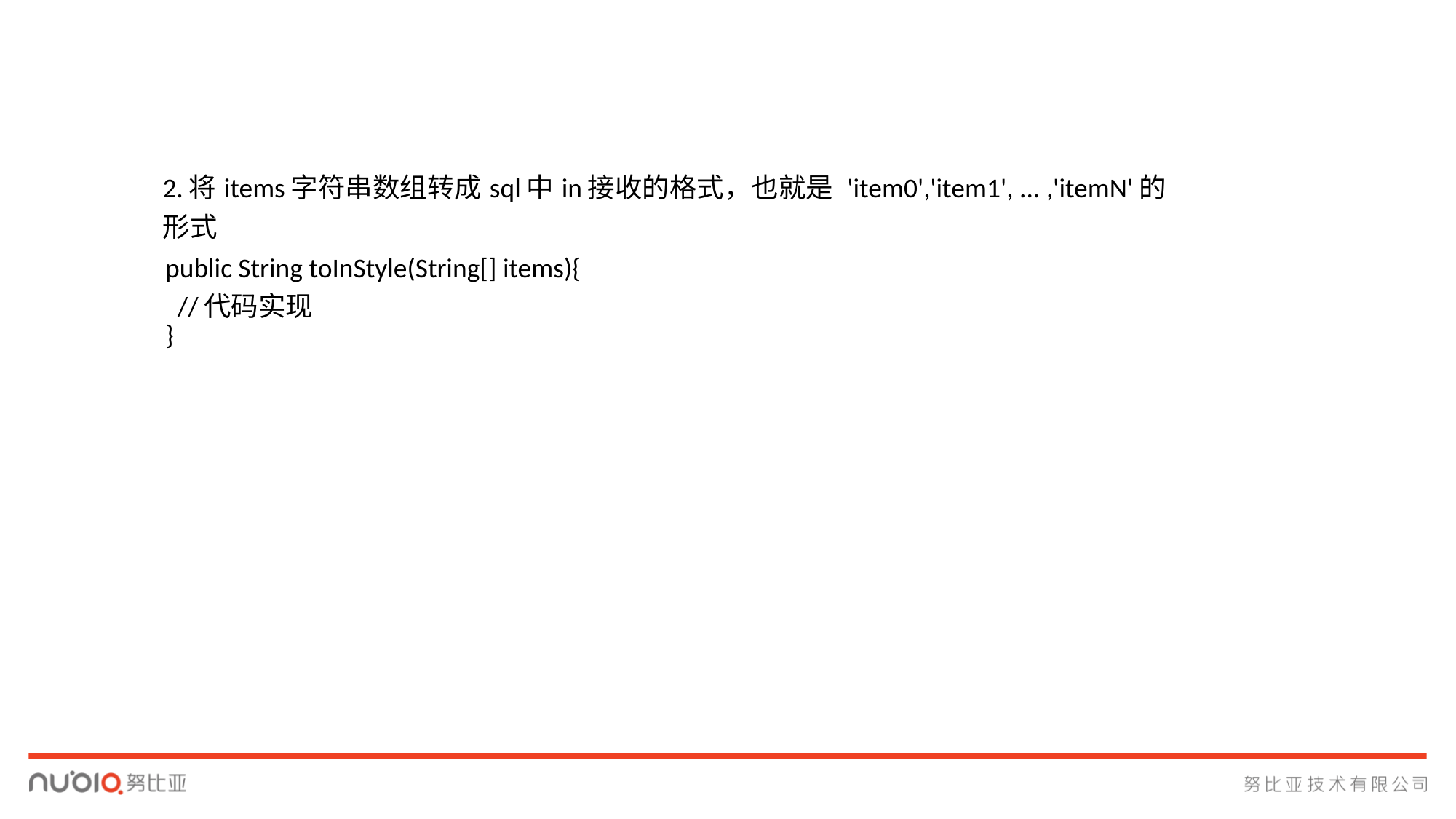

2.将items字符串数组转成sql中in接收的格式，也就是 'item0','item1', ... ,'itemN'的形式

public String toInStyle(String[] items){
  //代码实现
}